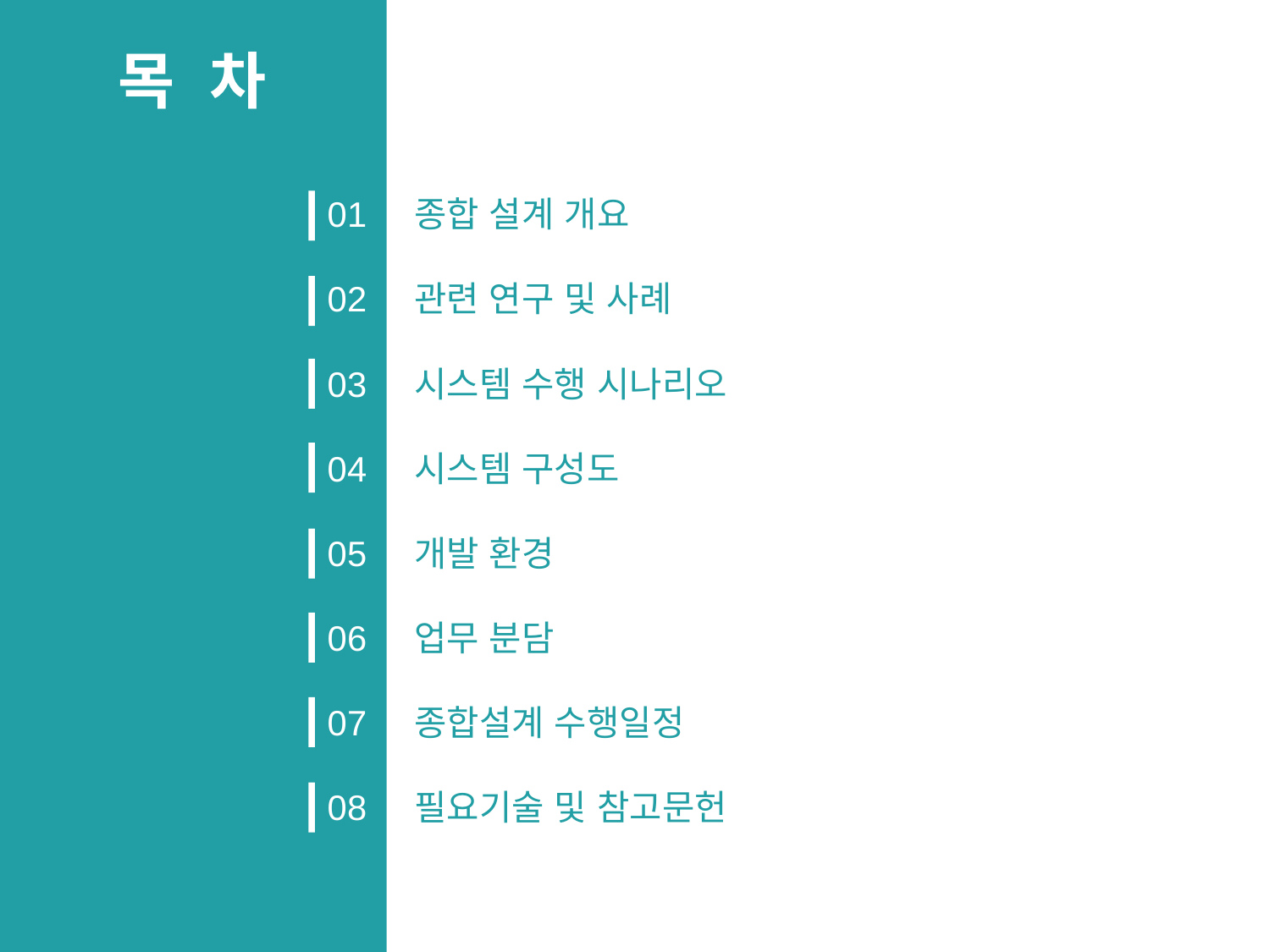

목  차
01    종합 설계 개요

02    관련 연구 및 사례

03    시스템 수행 시나리오

04    시스템 구성도

05    개발 환경

06    업무 분담

07    종합설계 수행일정

08    필요기술 및 참고문헌